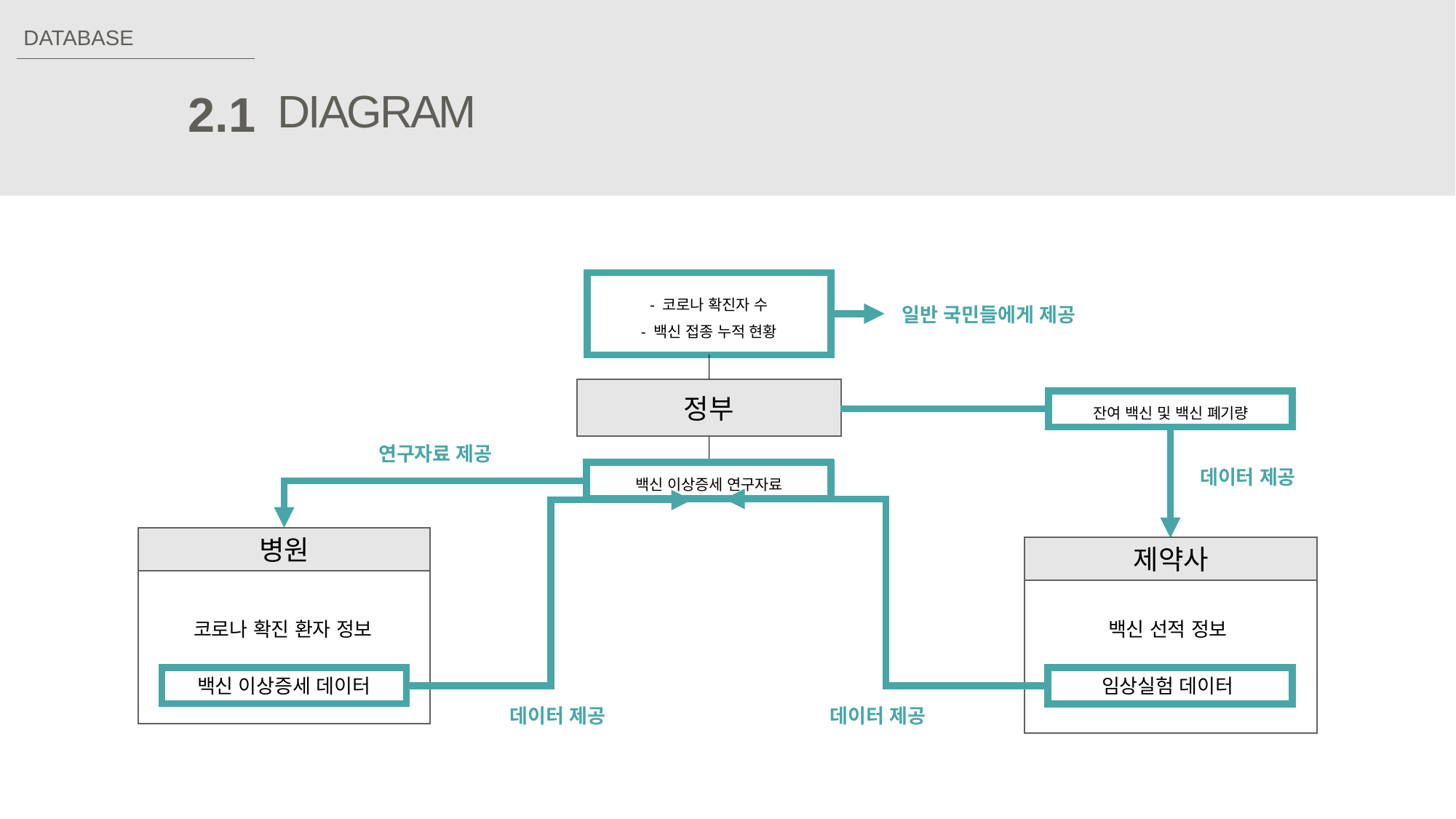

DATABASE
DIAGRAM
2.1
- 코로나 확진자 수
- 백신 접종 누적 현황

일반 국민들에게 제공
정부
잔여 백신 및 백신 폐기량

데이터 제공

데이터 제공
연구자료 제공

데이터 제공
백신 이상증세 연구자료

병원

제약사
코로나 확진 환자 정보
백신 선적 정보
백신 이상증세 데이터
임상실험 데이터